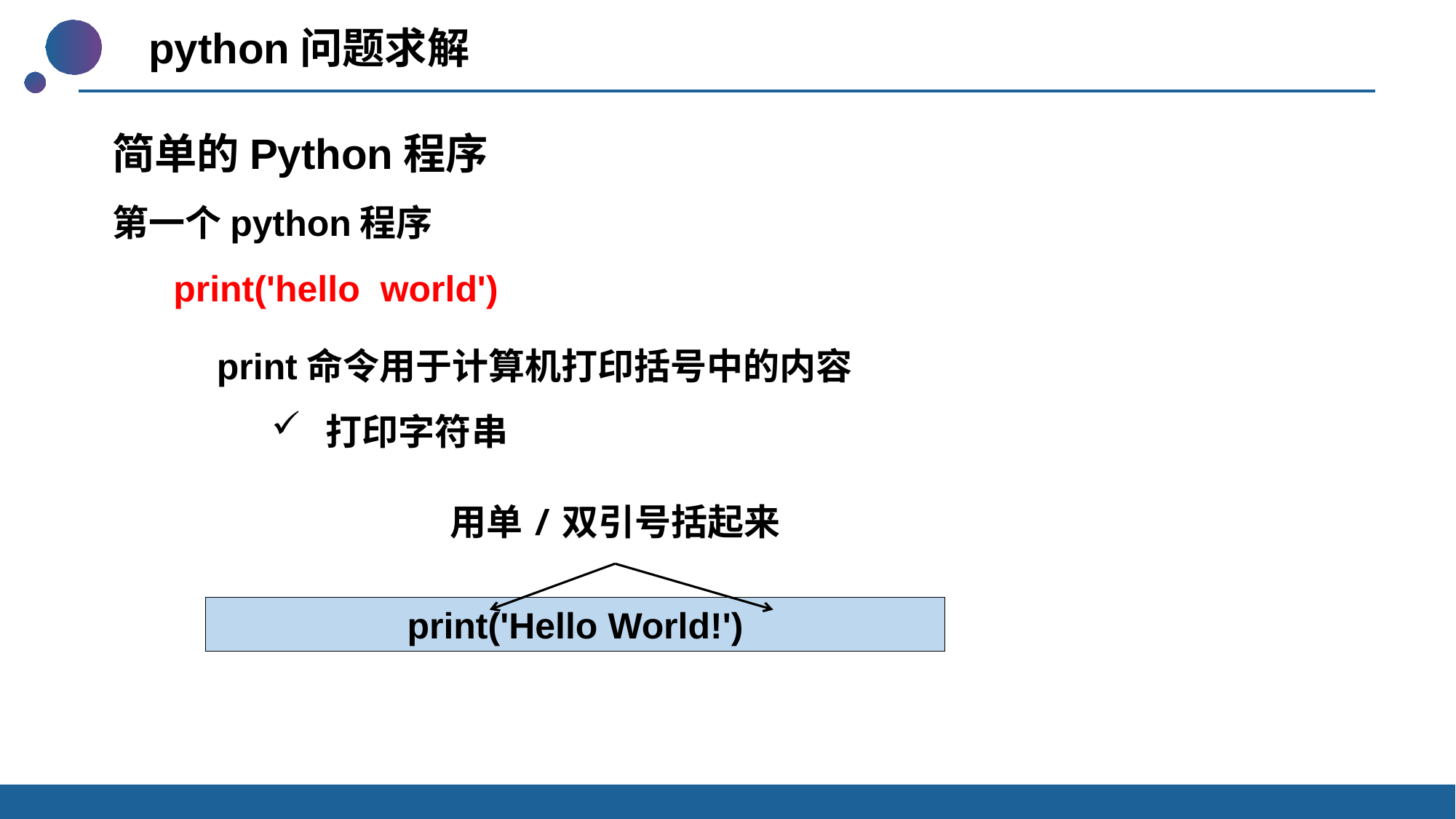

python问题求解

简单的Python程序
第一个python程序
      print('hello  world')
print命令用于计算机打印括号中的内容
打印字符串
用单/双引号括起来
print('Hello World!')